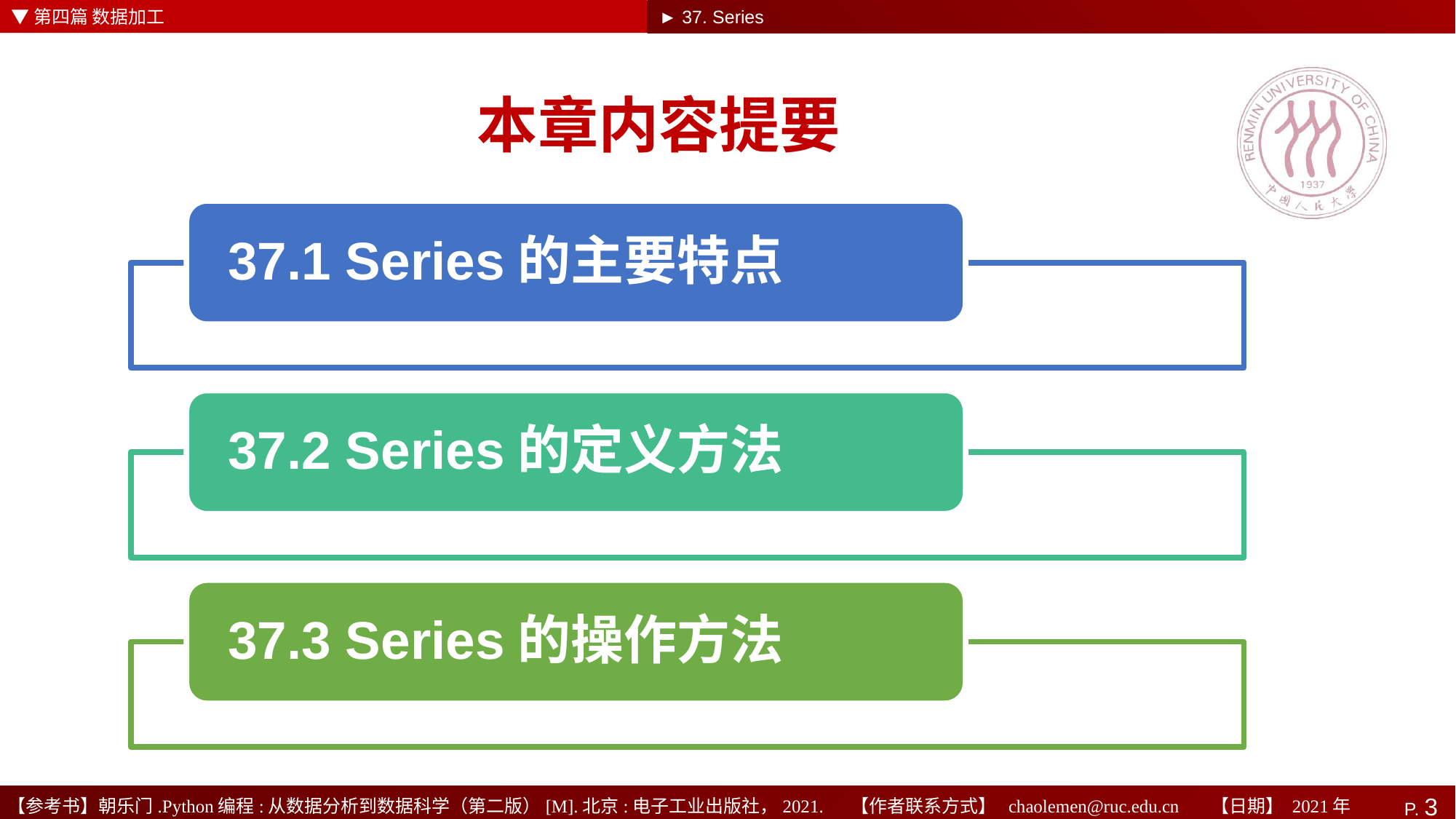

▼第四篇 数据加工
► 37. Series
# 本章内容提要
37.1 Series的主要特点
37.2 Series的定义方法
37.3 Series的操作方法